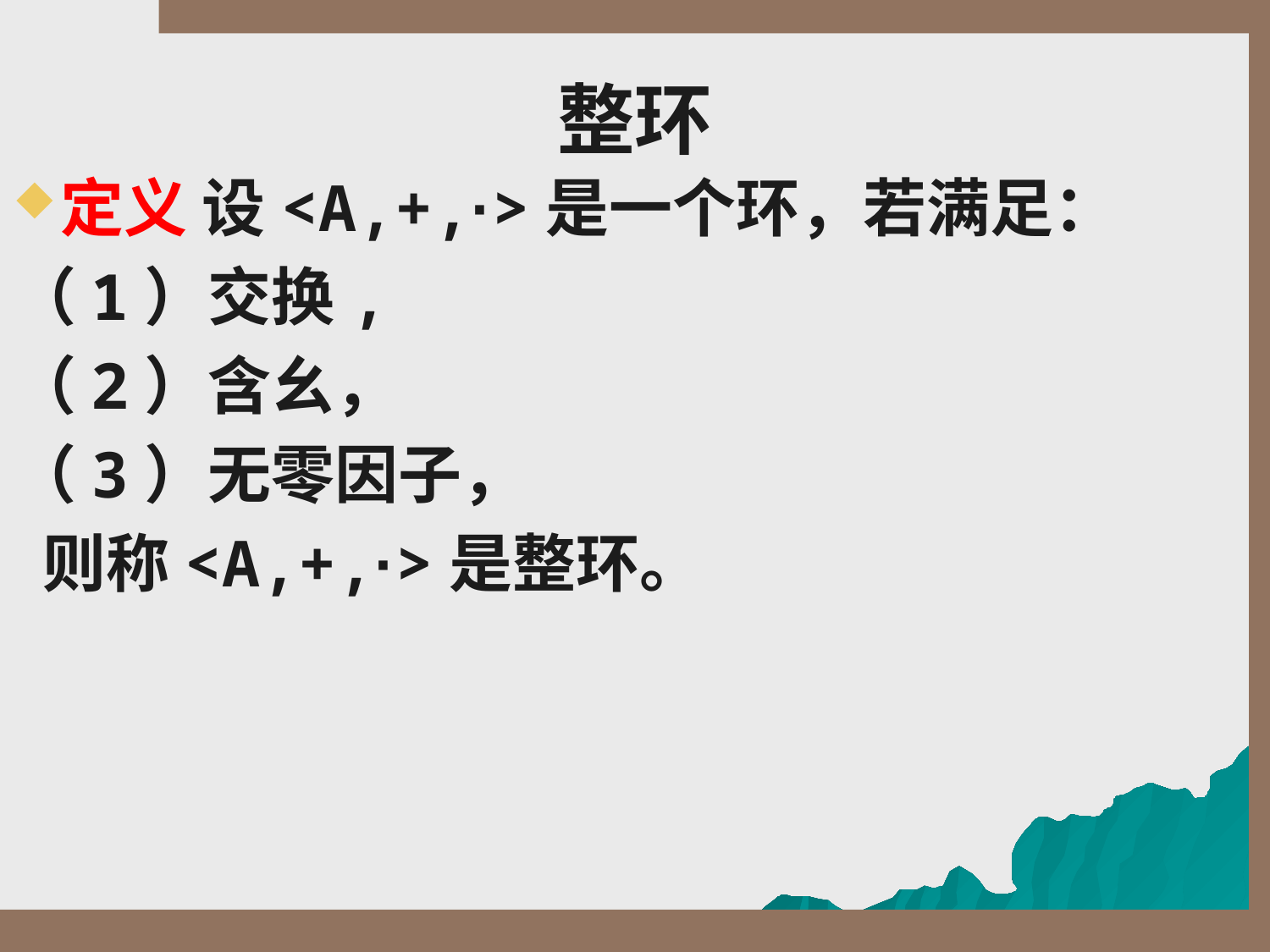

# 整环
定义 设<A,+,·>是一个环，若满足：
（1）交换,
（2）含幺，
（3）无零因子，
 则称<A,+,·>是整环。

78